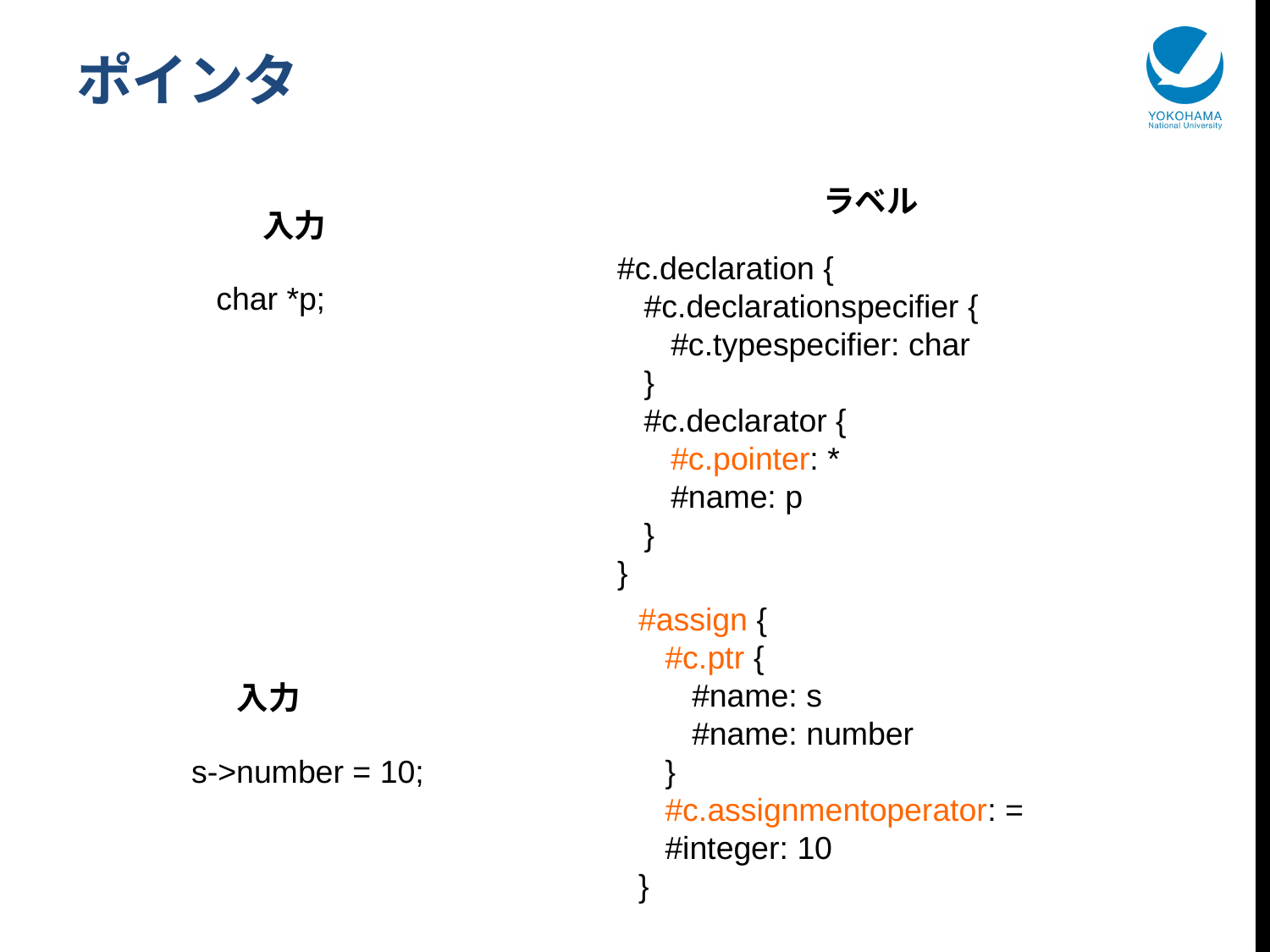

# ポインタ
ラベル
入力
#c.declaration {
   #c.declarationspecifier {
      #c.typespecifier: char
   }
   #c.declarator {
      #c.pointer: *
      #name: p
   }
}
char *p;
#assign {
   #c.ptr {
      #name: s
      #name: number
   }
   #c.assignmentoperator: =
   #integer: 10
}
入力
s->number = 10;